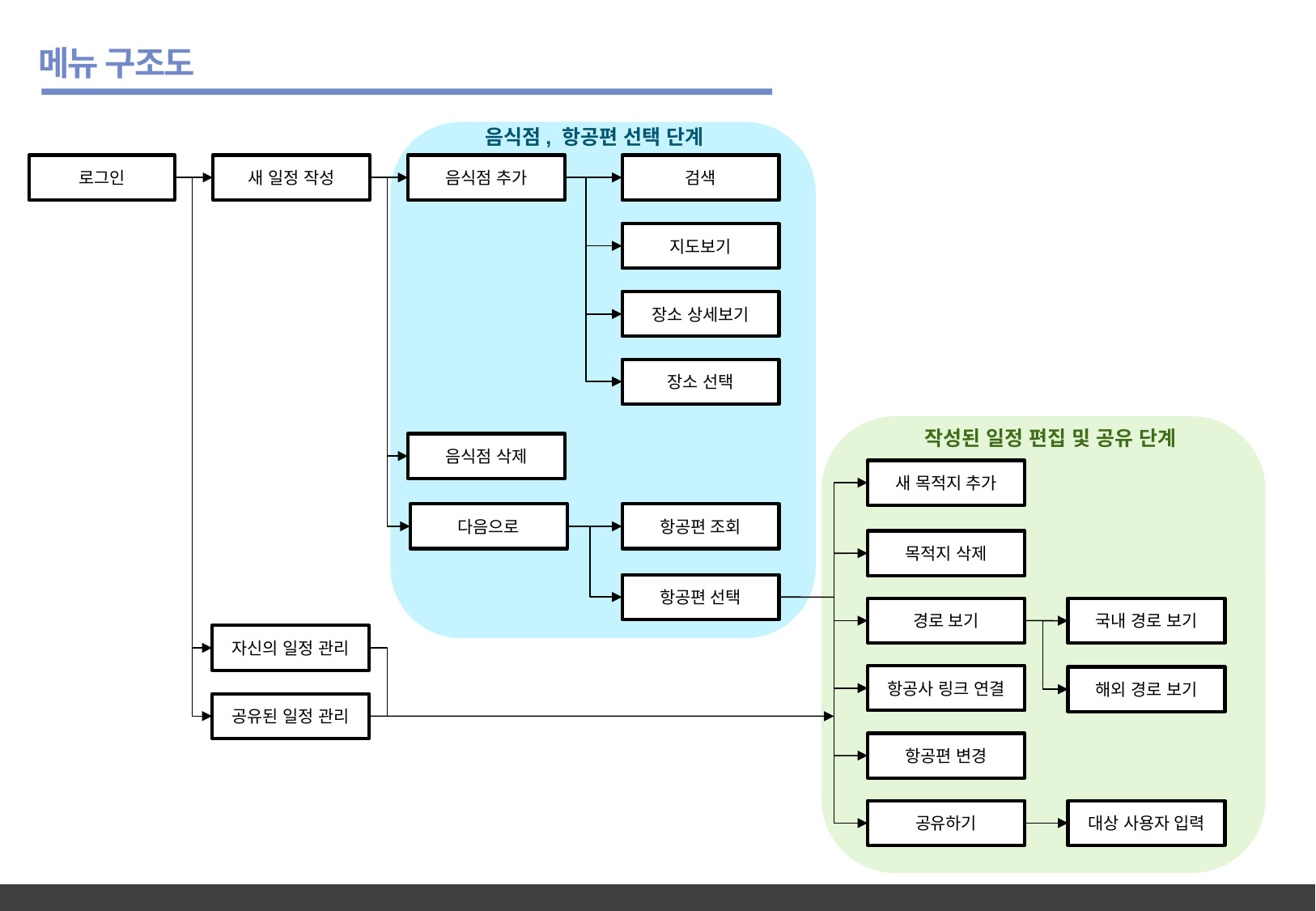

메뉴 구조도

음식점, 항공편 선택 단계

음식점 추가
검색
새 일정 작성
로그인
지도보기
장소 상세보기
장소 선택

작성된 일정 편집 및 공유 단계
음식점 삭제
새 목적지 추가
다음으로
항공편 조회
목적지 삭제
항공편 선택
경로 보기
국내 경로 보기
자신의 일정 관리
항공사 링크 연결
해외 경로 보기
공유된 일정 관리
항공편 변경
공유하기
대상 사용자 입력